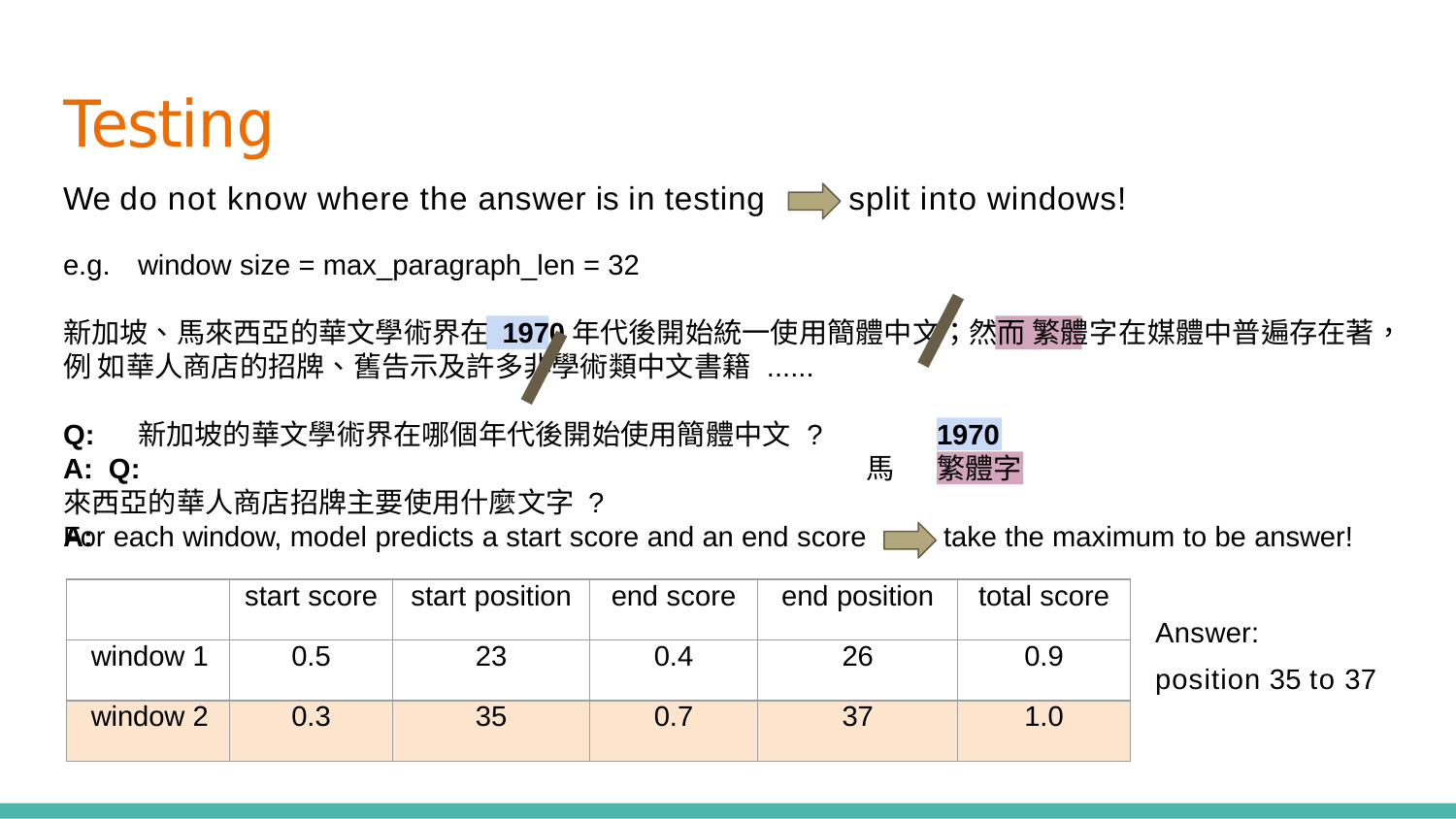

# Testing
We do not know where the answer is in testing
e.g.	window size = max_paragraph_len = 32
split into windows!

新加坡、馬來西亞的華文學術界在 1970年代後開始統一使用簡體中文；然而 繁體字在媒體中普遍存在著，例 如華人商店的招牌、舊告示及許多非學術類中文書籍 ......

Q:	新加坡的華文學術界在哪個年代後開始使用簡體中文 ?	A:  Q:	馬來西亞的華人商店招牌主要使用什麼文字 ?	A:
1970
繁體字
For each window, model predicts a start score and an end score
take the maximum to be answer!

|  | start score | start position | end score | end position | total score |
| --- | --- | --- | --- | --- | --- |
| window 1 | 0.5 | 23 | 0.4 | 26 | 0.9 |
| window 2 | 0.3 | 35 | 0.7 | 37 | 1.0 |
Answer:
position 35 to 37